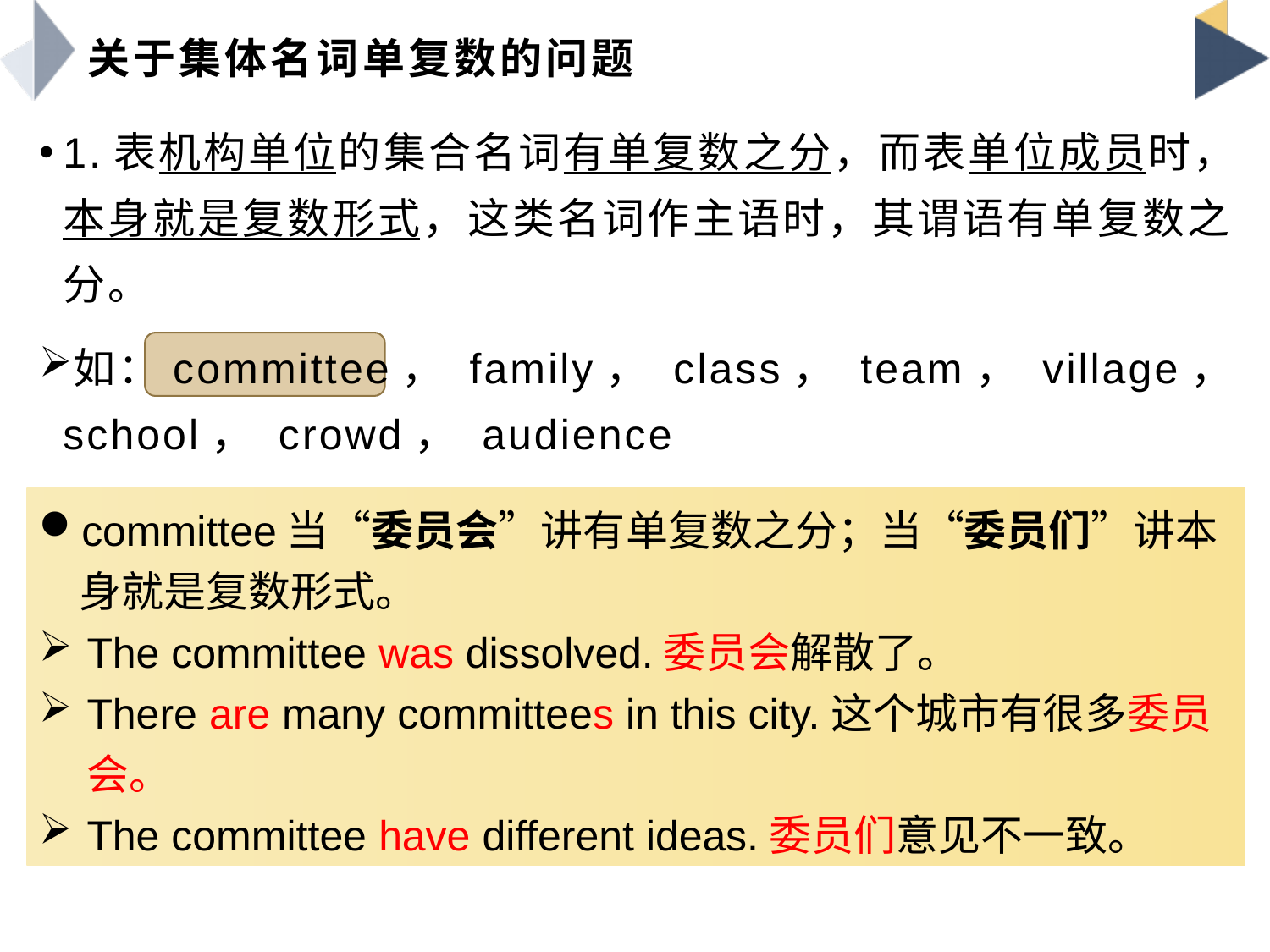

# 关于集体名词单复数的问题
1.表机构单位的集合名词有单复数之分，而表单位成员时，本身就是复数形式，这类名词作主语时，其谓语有单复数之分。
如：committee， family， class， team， village， school， crowd， audience

committee当“委员会”讲有单复数之分；当“委员们”讲本身就是复数形式。
The committee was dissolved.委员会解散了。
There are many committees in this city.这个城市有很多委员会。
The committee have different ideas.委员们意见不一致。